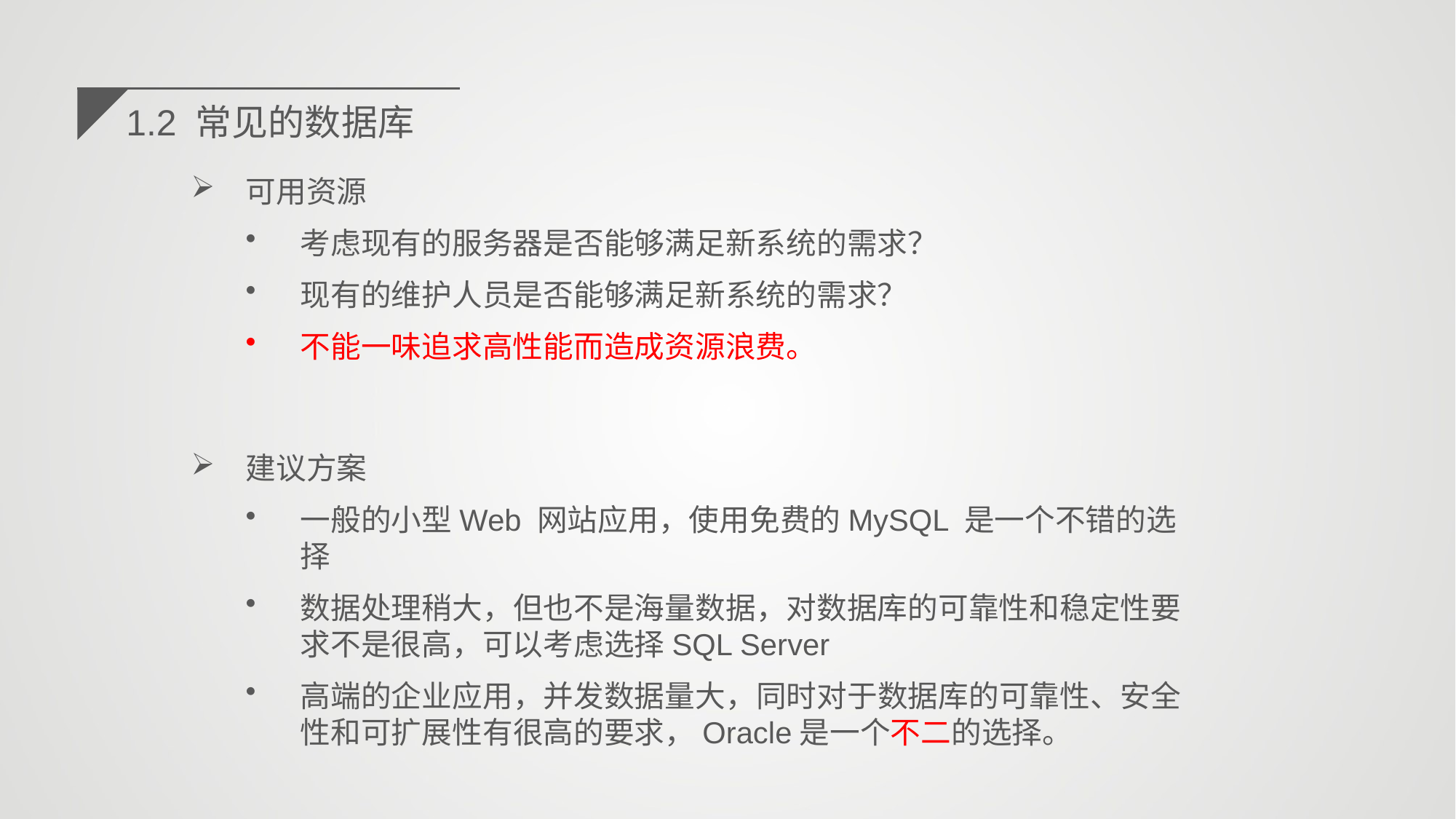

1.2 常见的数据库

可用资源
考虑现有的服务器是否能够满足新系统的需求？
现有的维护人员是否能够满足新系统的需求？
不能一味追求高性能而造成资源浪费。
建议方案
一般的小型Web 网站应用，使用免费的MySQL 是一个不错的选择
数据处理稍大，但也不是海量数据，对数据库的可靠性和稳定性要求不是很高，可以考虑选择SQL Server
高端的企业应用，并发数据量大，同时对于数据库的可靠性、安全性和可扩展性有很高的要求，Oracle是一个不二的选择。